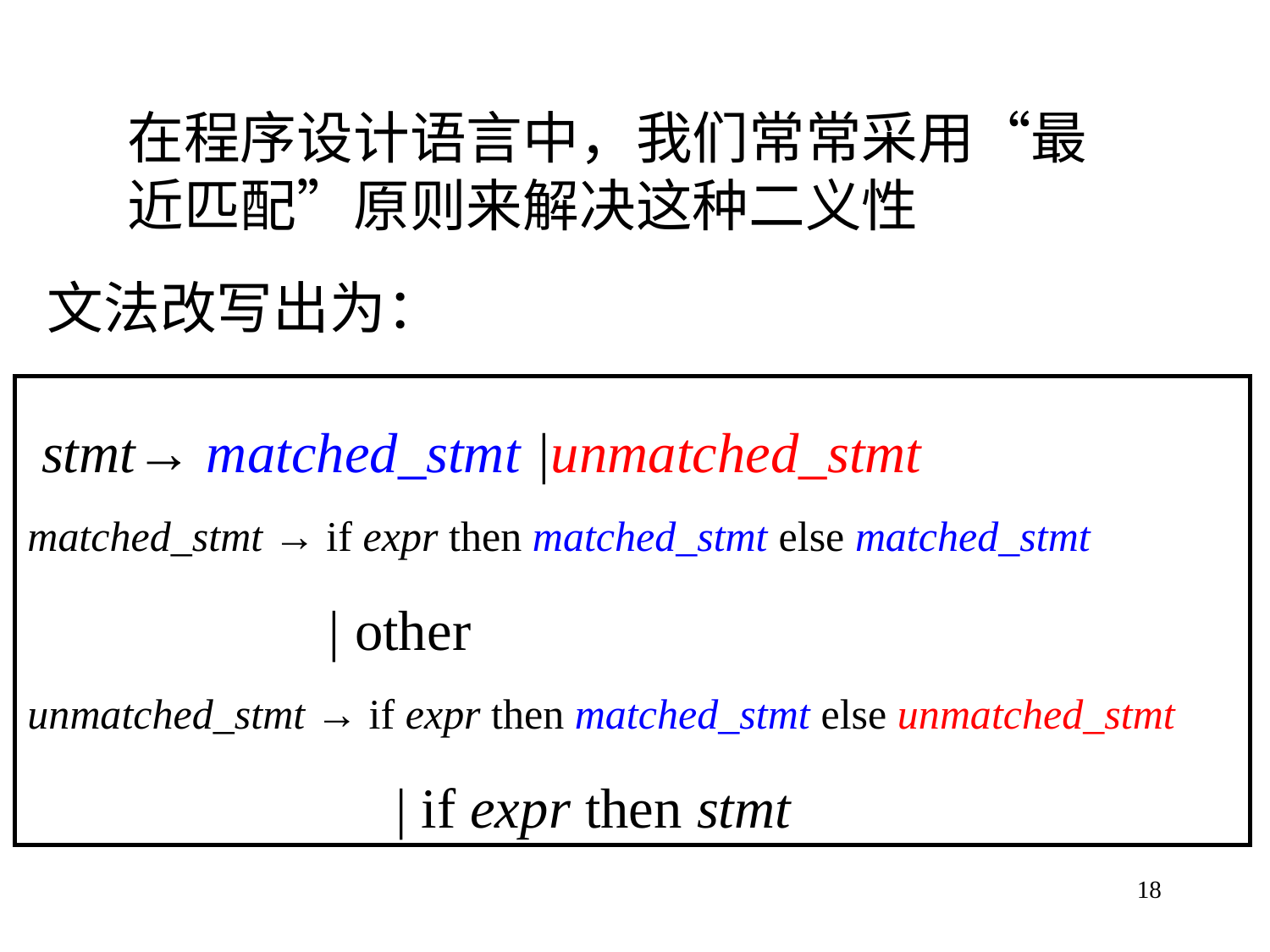

在程序设计语言中，我们常常采用“最近匹配”原则来解决这种二义性
文法改写出为：
 stmt→ matched_stmt |unmatched_stmt
matched_stmt → if expr then matched_stmt else matched_stmt
                     | other
unmatched_stmt → if expr then matched_stmt else unmatched_stmt
                          | if expr then stmt
18